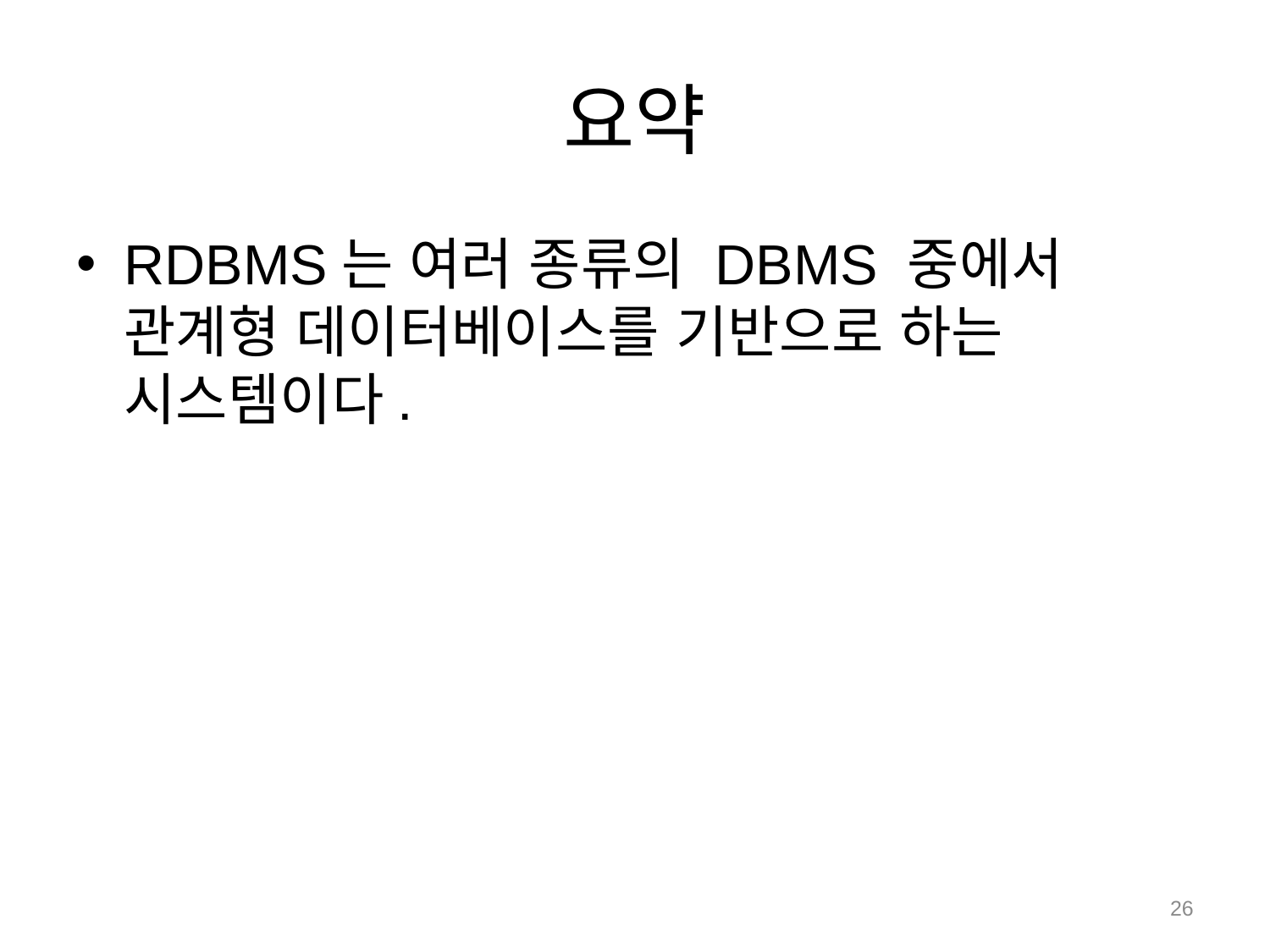

# 요약
RDBMS는 여러 종류의 DBMS 중에서 관계형 데이터베이스를 기반으로 하는 시스템이다.

26